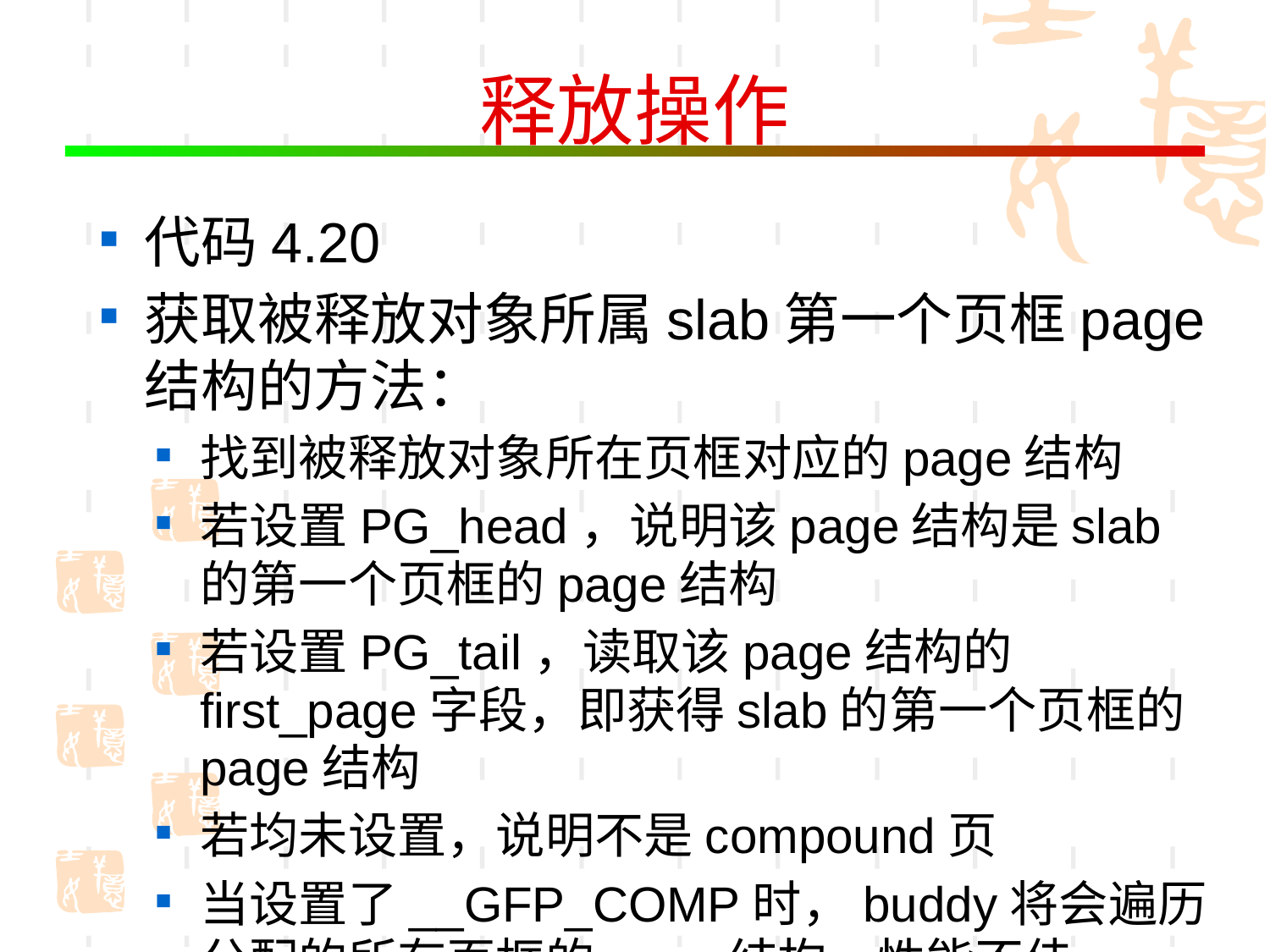

# 释放操作
代码4.20
获取被释放对象所属slab第一个页框page结构的方法：
找到被释放对象所在页框对应的page结构
若设置PG_head，说明该page结构是slab的第一个页框的page结构
若设置PG_tail，读取该page结构的first_page字段，即获得slab的第一个页框的page结构
若均未设置，说明不是compound页
当设置了__GFP_COMP时，buddy将会遍历分配的所有页框的page结构，性能不佳